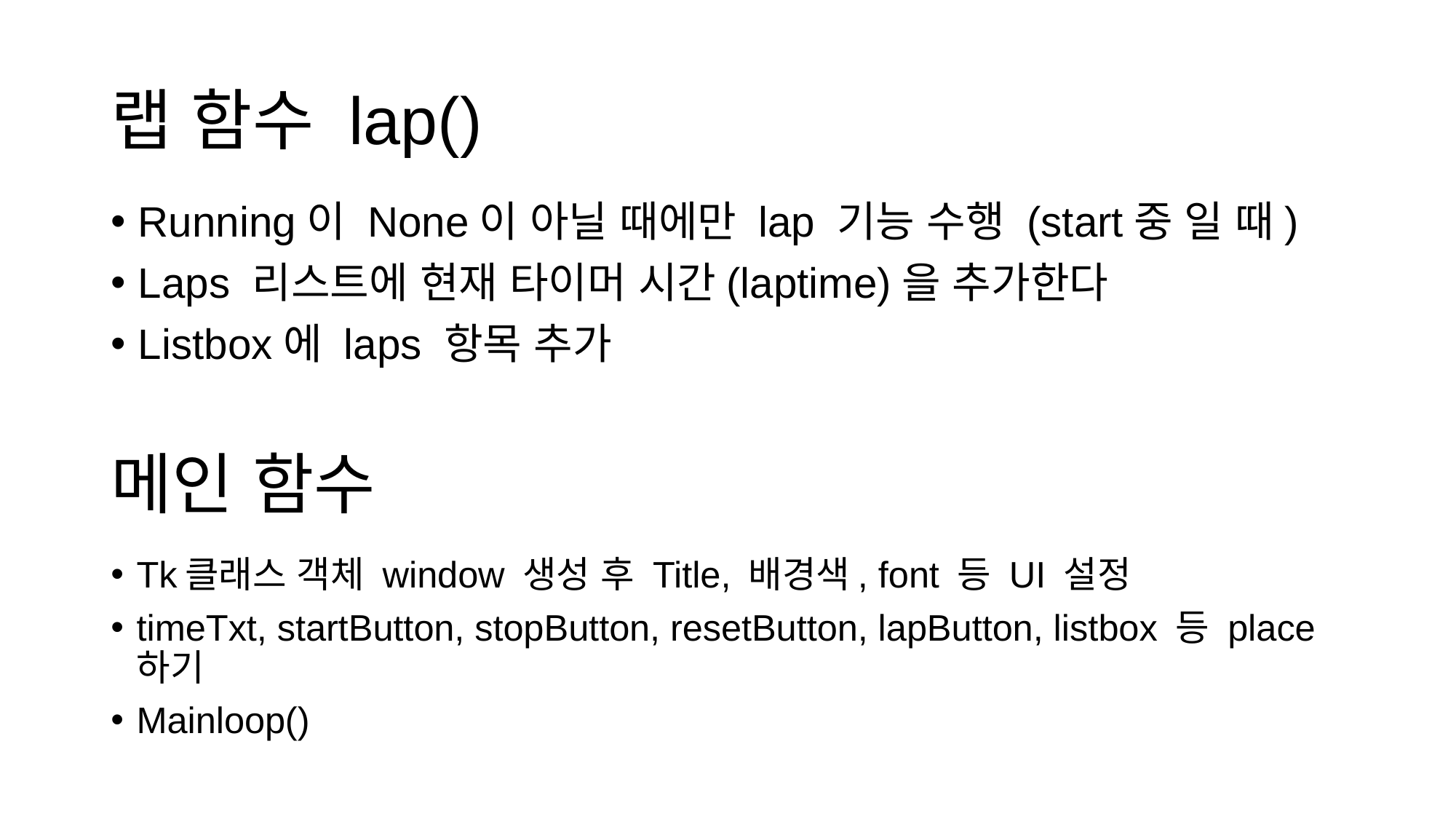

# 랩 함수 lap()
Running이 None이 아닐 때에만 lap 기능 수행 (start중 일 때)
Laps 리스트에 현재 타이머 시간(laptime)을 추가한다
Listbox에 laps 항목 추가
메인 함수
Tk클래스 객체 window 생성 후 Title, 배경색, font 등 UI 설정
timeTxt, startButton, stopButton, resetButton, lapButton, listbox 등 place하기
Mainloop()